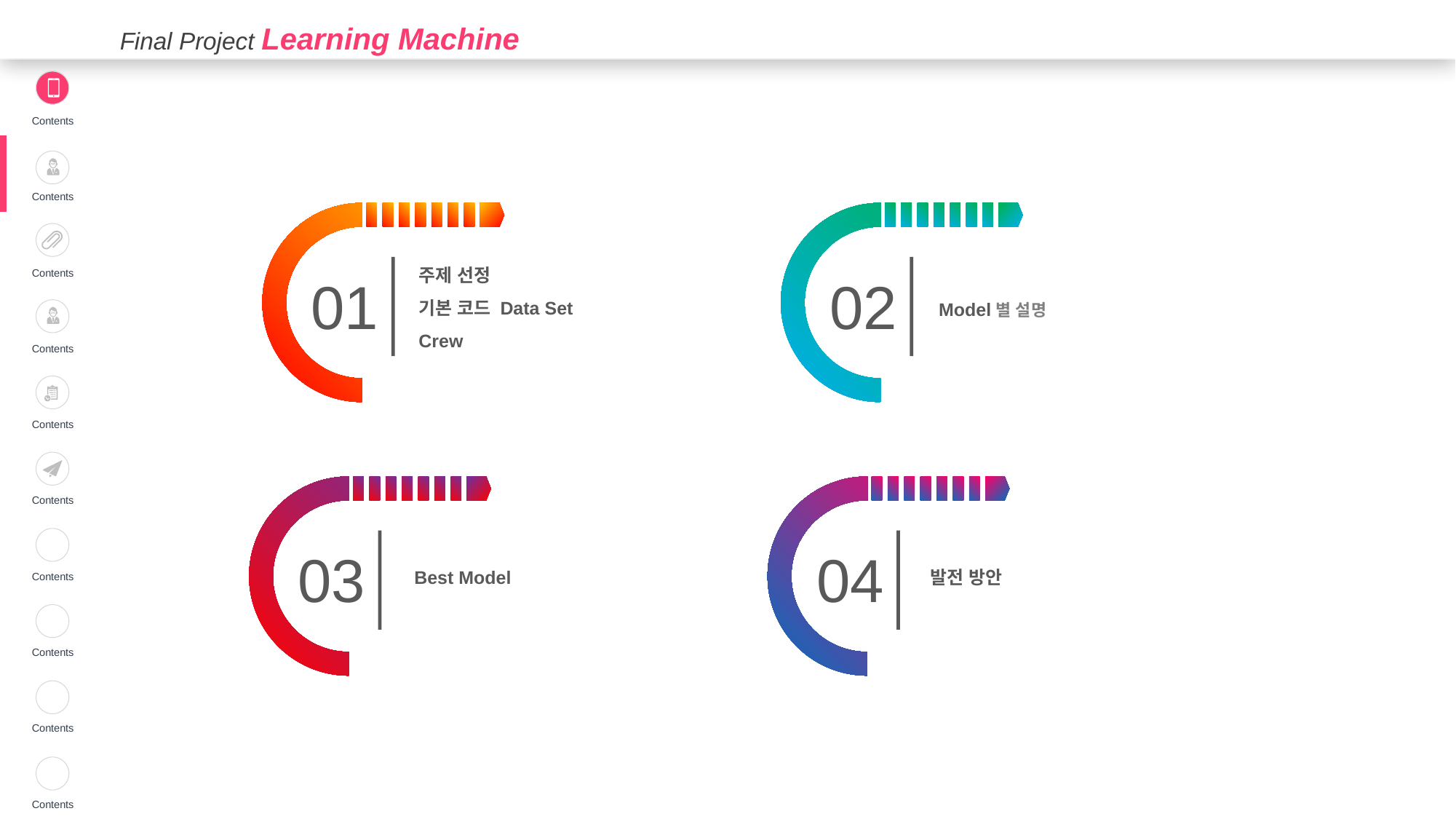

POWER POINT PRESENTATION Enjoy your stylish business and campus life with BIZCAM
Final Project Learning Machine
|  | Contents |
| --- | --- |
|  | Contents |
|  | Contents |
|  | Contents |
|  | Contents |
|  | Contents |
|  | Contents |
|  | Contents |
|  | Contents |
|  | Contents |

02
Model별 설명

01

주제 선정
기본 코드 Data Set
Crew

04

03

Best Model
발전 방안